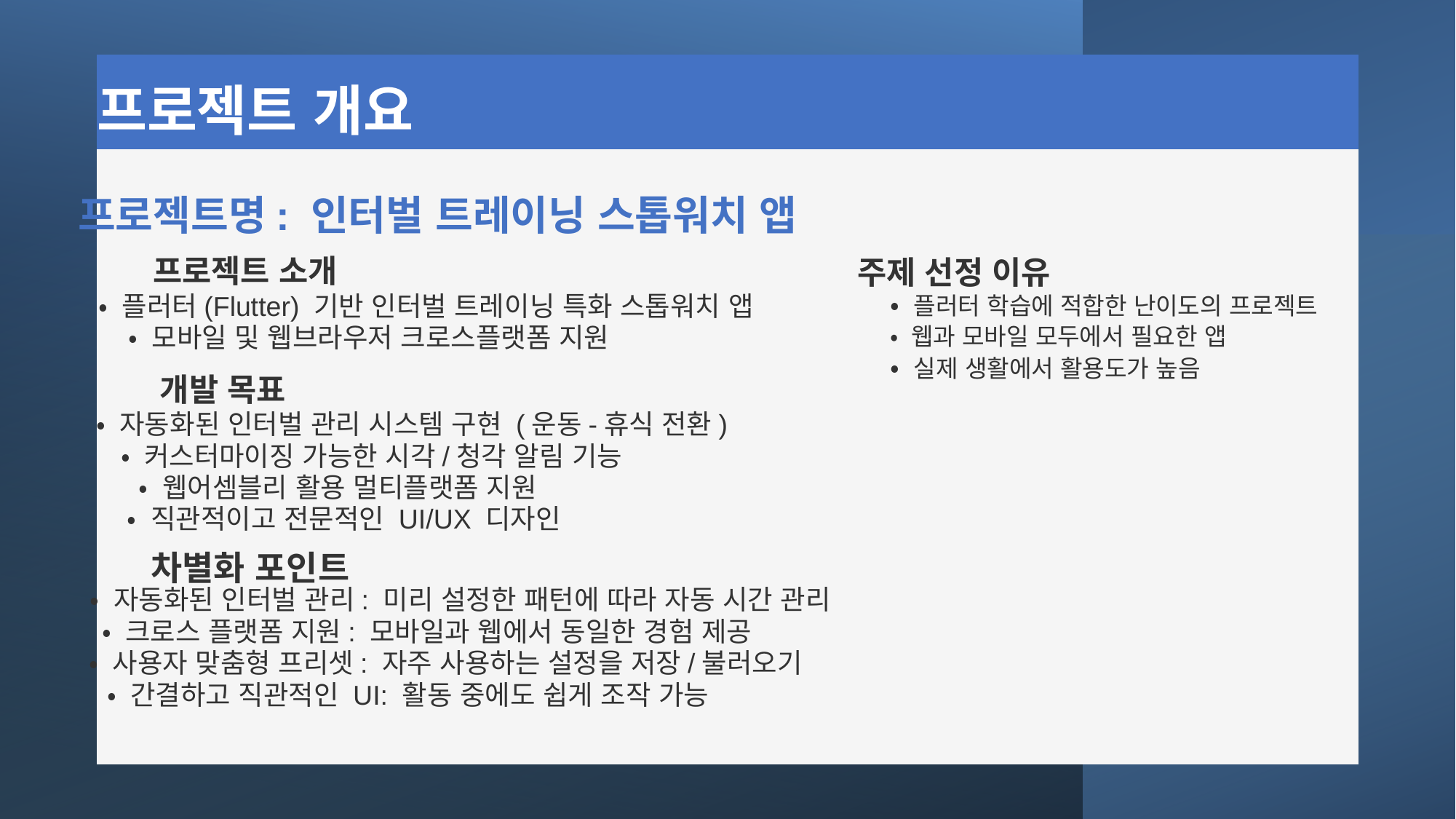

프로젝트 개요
프로젝트명: 인터벌 트레이닝 스톱워치 앱
프로젝트 소개
주제 선정 이유
• 플러터 학습에 적합한 난이도의 프로젝트
• 플러터(Flutter) 기반 인터벌 트레이닝 특화 스톱워치 앱
• 모바일 및 웹브라우저 크로스플랫폼 지원
• 웹과 모바일 모두에서 필요한 앱
• 실제 생활에서 활용도가 높음
개발 목표
• 자동화된 인터벌 관리 시스템 구현 (운동-휴식 전환)
• 커스터마이징 가능한 시각/청각 알림 기능
• 웹어셈블리 활용 멀티플랫폼 지원
• 직관적이고 전문적인 UI/UX 디자인
차별화 포인트
• 자동화된 인터벌 관리: 미리 설정한 패턴에 따라 자동 시간 관리
• 크로스 플랫폼 지원: 모바일과 웹에서 동일한 경험 제공
• 사용자 맞춤형 프리셋: 자주 사용하는 설정을 저장/불러오기
• 간결하고 직관적인 UI: 활동 중에도 쉽게 조작 가능